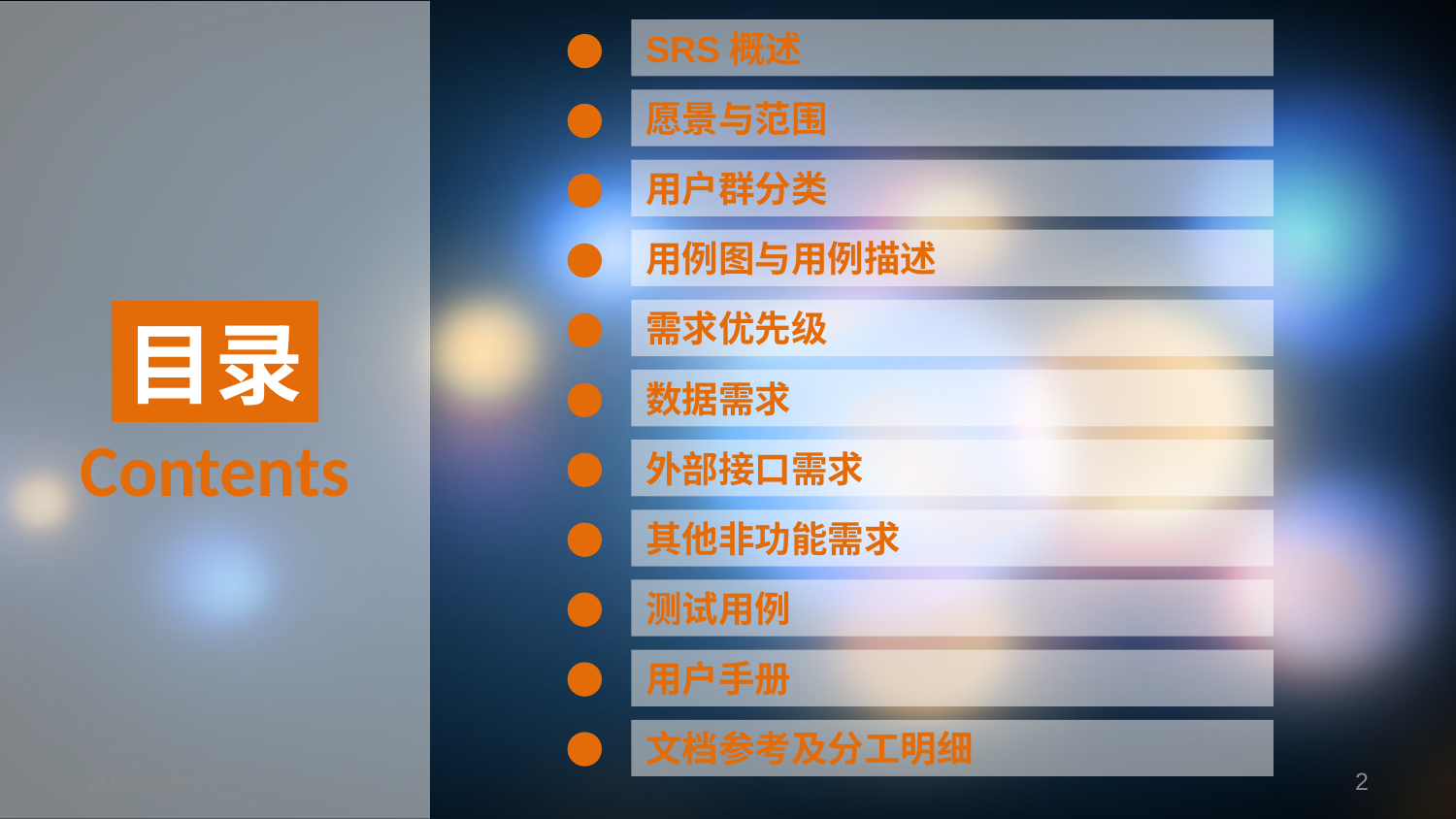

SRS概述

愿景与范围

用户群分类

用例图与用例描述

需求优先级
目录

数据需求

Contents
外部接口需求

其他非功能需求

测试用例

用户手册

文档参考及分工明细

2019/1/2
2